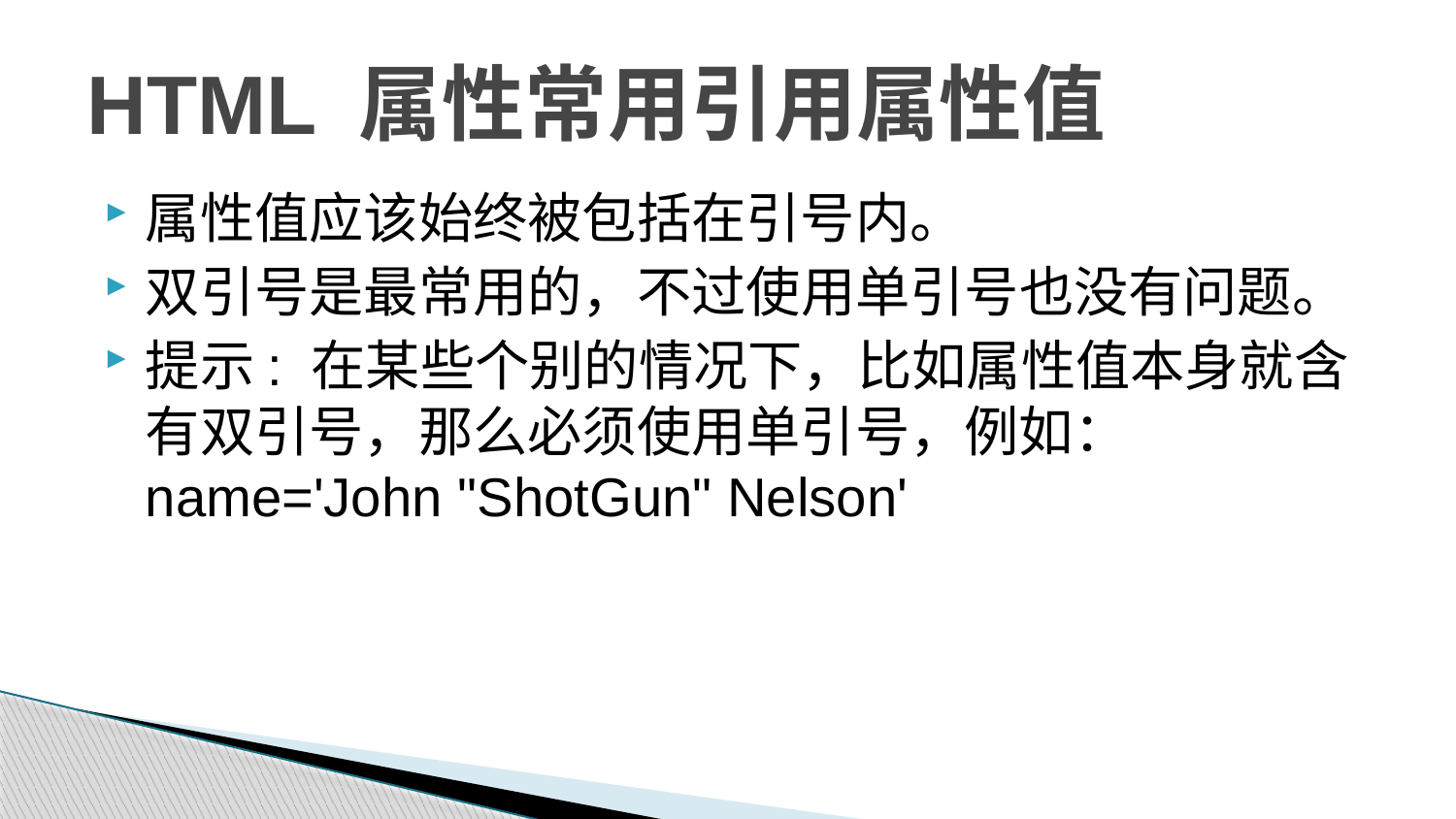

# HTML 属性常用引用属性值
属性值应该始终被包括在引号内。
双引号是最常用的，不过使用单引号也没有问题。
提示: 在某些个别的情况下，比如属性值本身就含有双引号，那么必须使用单引号，例如：name='John "ShotGun" Nelson'